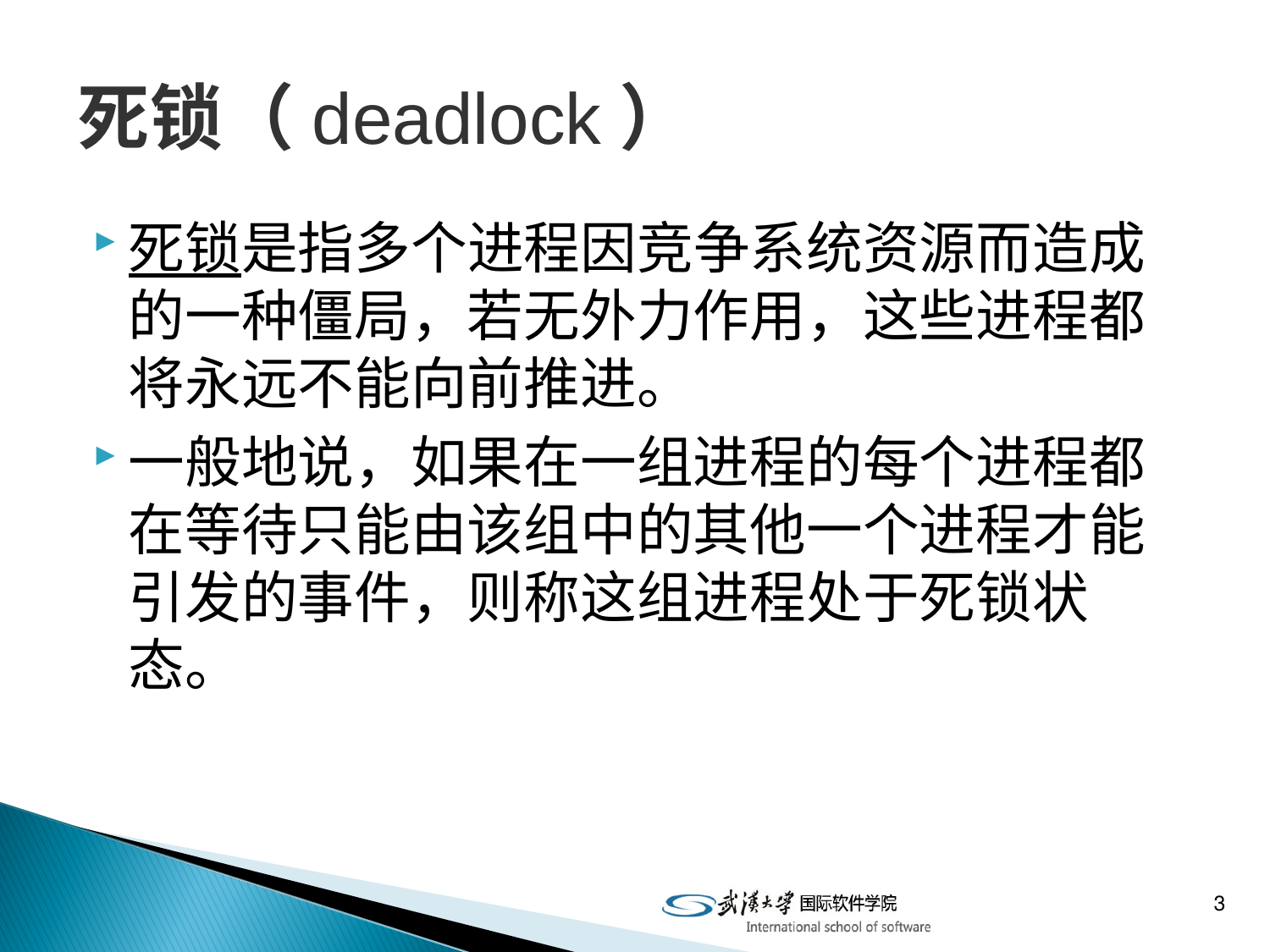

# 死锁（deadlock）
死锁是指多个进程因竞争系统资源而造成的一种僵局，若无外力作用，这些进程都将永远不能向前推进。
一般地说，如果在一组进程的每个进程都在等待只能由该组中的其他一个进程才能引发的事件，则称这组进程处于死锁状态。